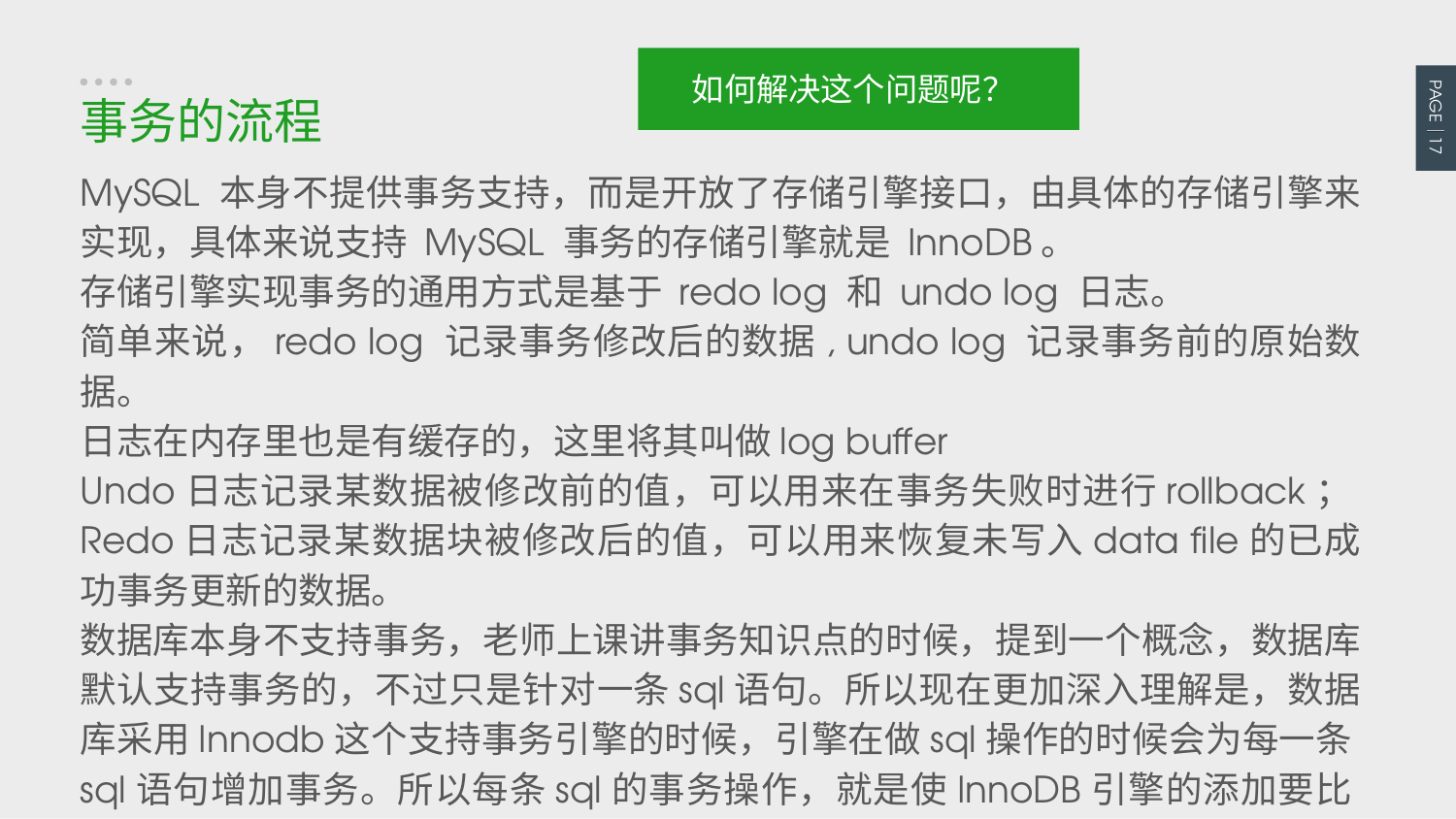

如何解决这个问题呢？

PAGE   17
事务的流程
MySQL 本身不提供事务支持，而是开放了存储引擎接口，由具体的存储引擎来实现，具体来说支持 MySQL 事务的存储引擎就是 InnoDB。
存储引擎实现事务的通用方式是基于 redo log 和 undo log 日志。
简单来说，redo log 记录事务修改后的数据, undo log 记录事务前的原始数据。
日志在内存里也是有缓存的，这里将其叫做log buffer
Undo日志记录某数据被修改前的值，可以用来在事务失败时进行rollback；Redo日志记录某数据块被修改后的值，可以用来恢复未写入data file的已成功事务更新的数据。
数据库本身不支持事务，老师上课讲事务知识点的时候，提到一个概念，数据库默认支持事务的，不过只是针对一条sql语句。所以现在更加深入理解是，数据库采用Innodb这个支持事务引擎的时候，引擎在做sql操作的时候会为每一条sql语句增加事务。所以每条sql的事务操作，就是使InnoDB引擎的添加要比MyISAM慢的主要原因。